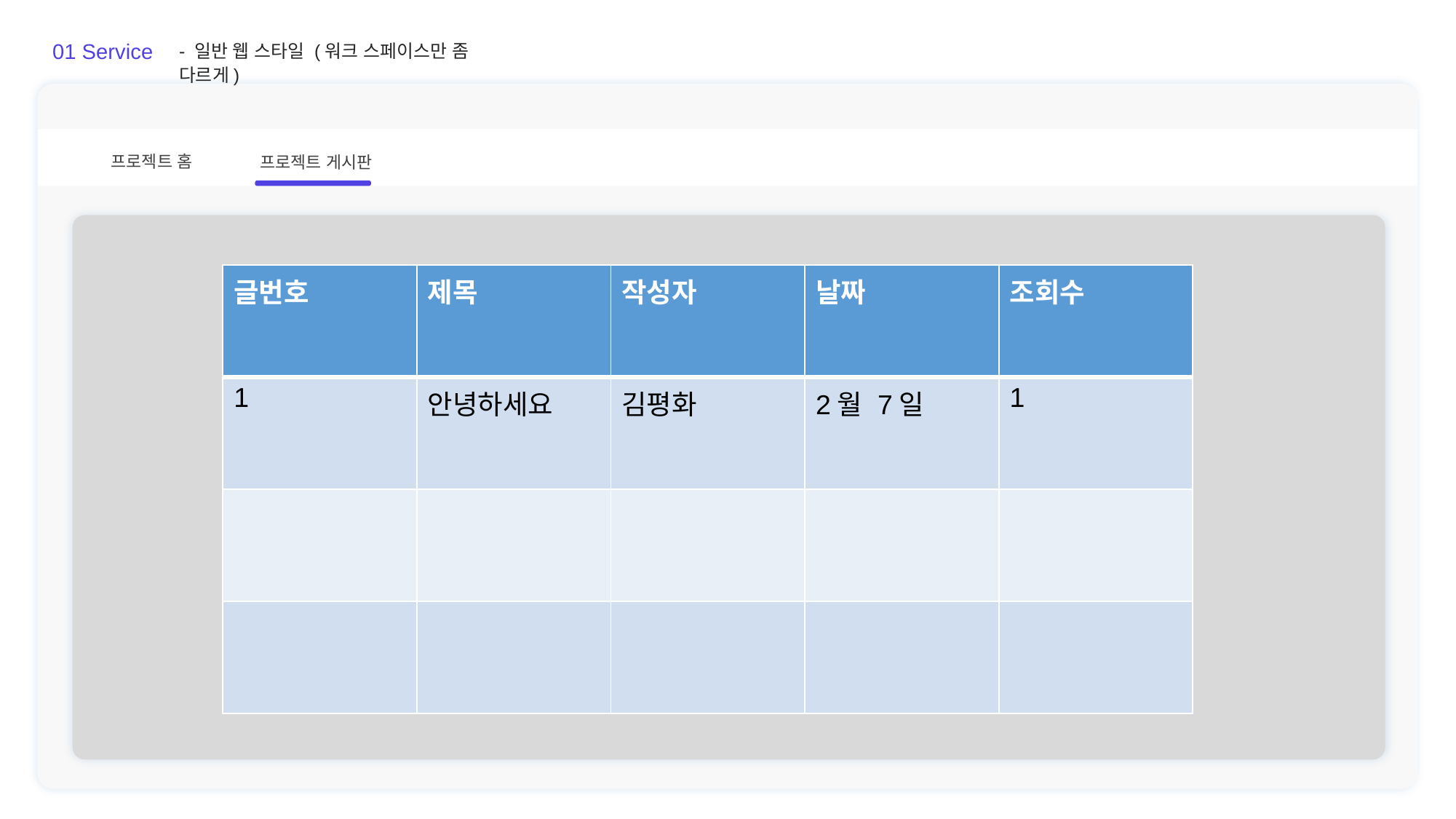

01 Service
- 일반 웹 스타일 (워크 스페이스만 좀 다르게)

프로젝트 홈
프로젝트 게시판

| 글번호 | 제목 | 작성자 | 날짜 | 조회수 |
| --- | --- | --- | --- | --- |
| 1 | 안녕하세요 | 김평화 | 2월 7일 | 1 |
|  |  |  |  |  |
|  |  |  |  |  |